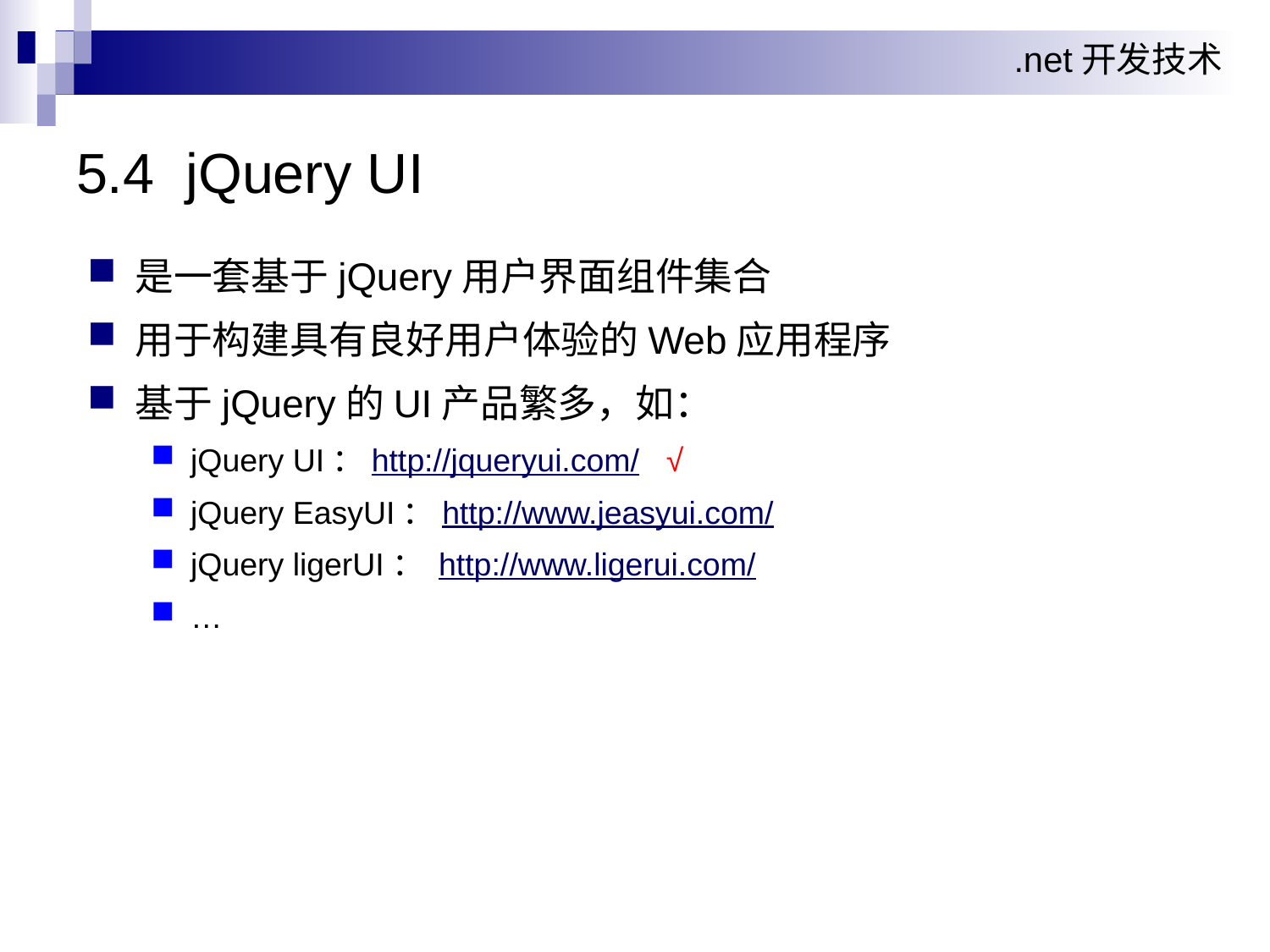

# 5.4  jQuery UI
是一套基于jQuery用户界面组件集合
用于构建具有良好用户体验的Web应用程序
基于jQuery的UI产品繁多，如：
jQuery UI：http://jqueryui.com/   √
jQuery EasyUI：http://www.jeasyui.com/
jQuery ligerUI： http://www.ligerui.com/
…